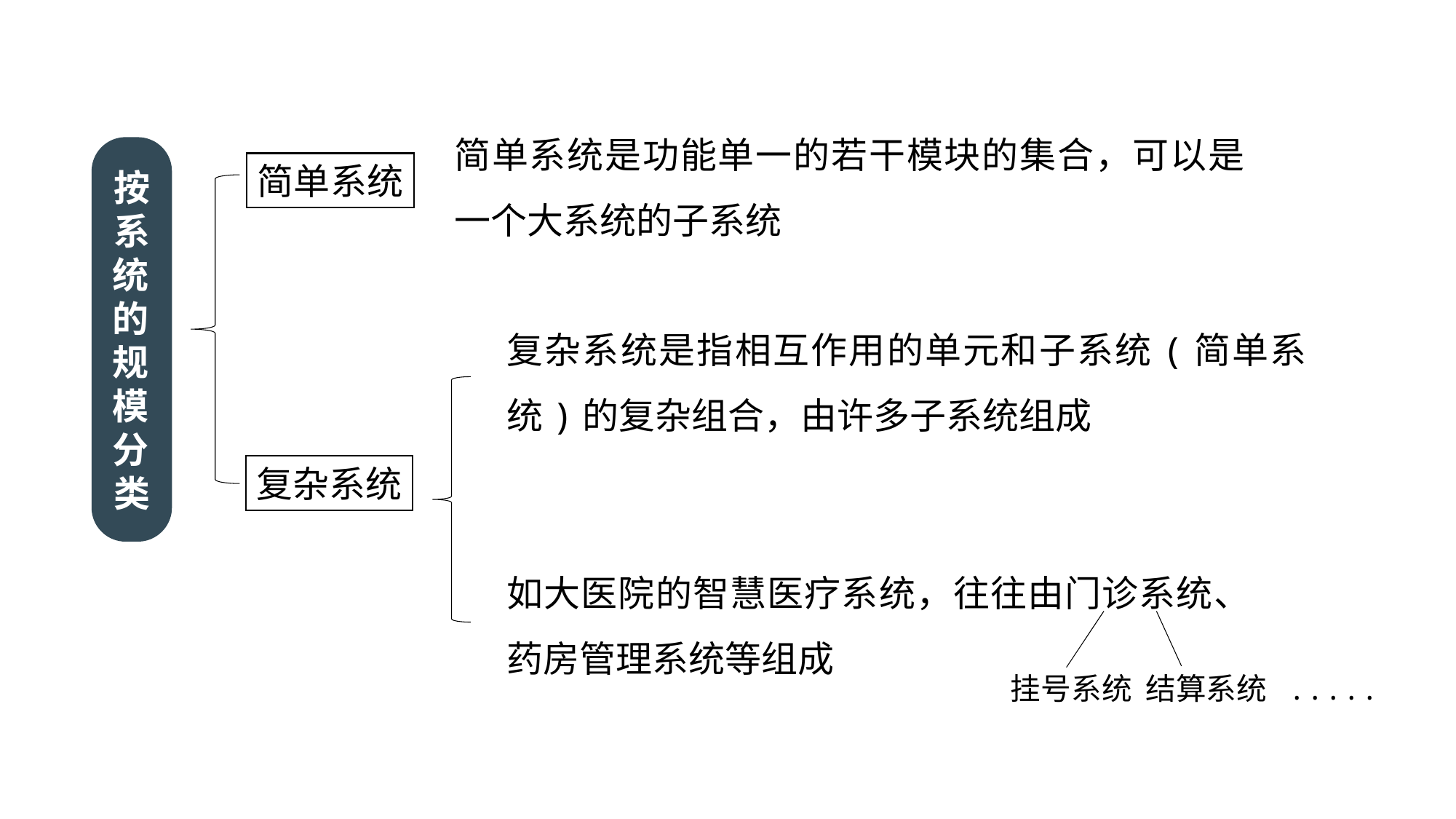

简单系统是功能单一的若干模块的集合，可以是一个大系统的子系统
按
系
统的规模分类
简单系统

复杂系统是指相互作用的单元和子系统(简单系统)的复杂组合，由许多子系统组成

复杂系统
如大医院的智慧医疗系统，往往由门诊系统、药房管理系统等组成
挂号系统  结算系统  .....